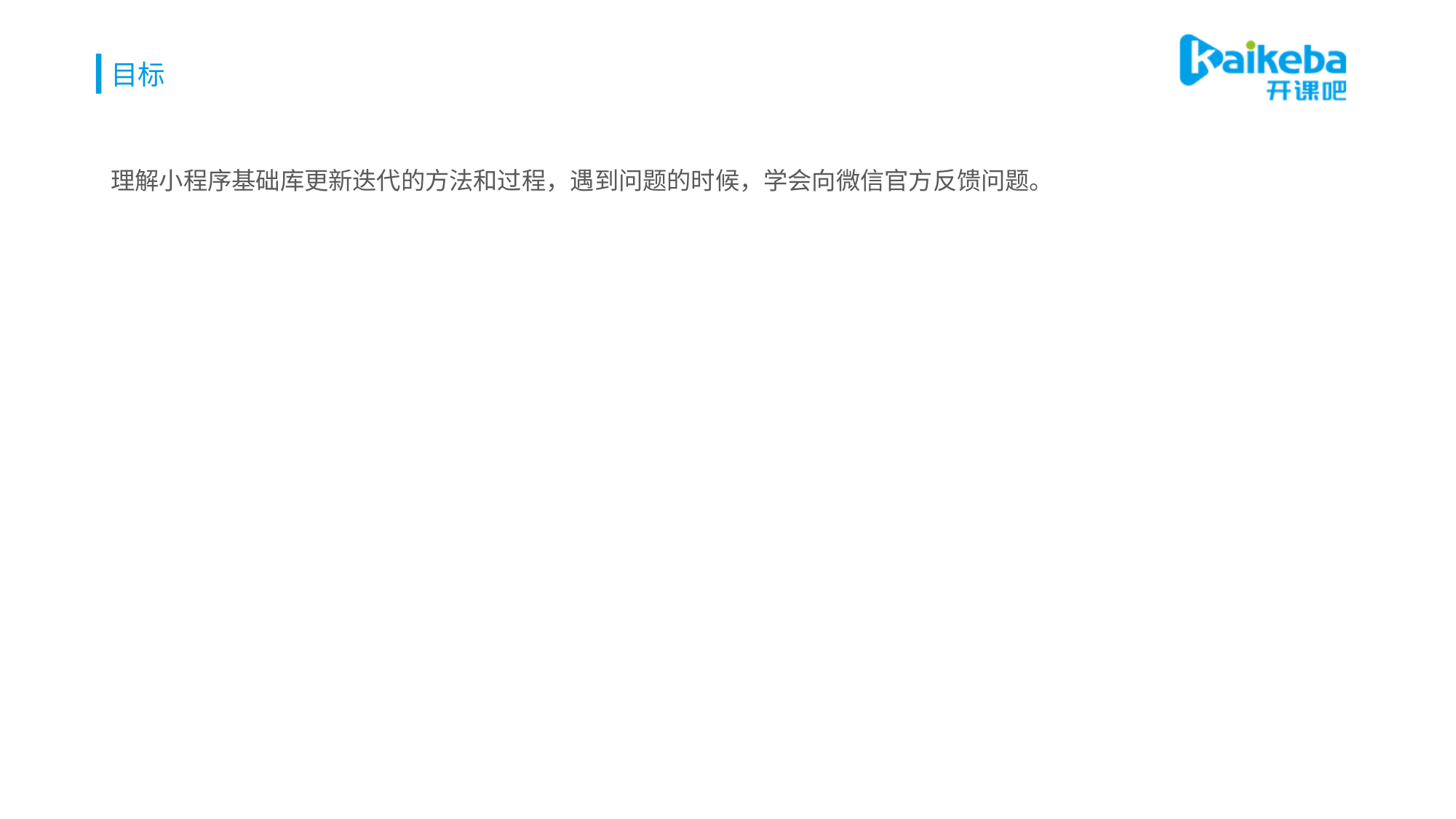

# 目标
理解小程序基础库更新迭代的方法和过程，遇到问题的时候，学会向微信官方反馈问题。